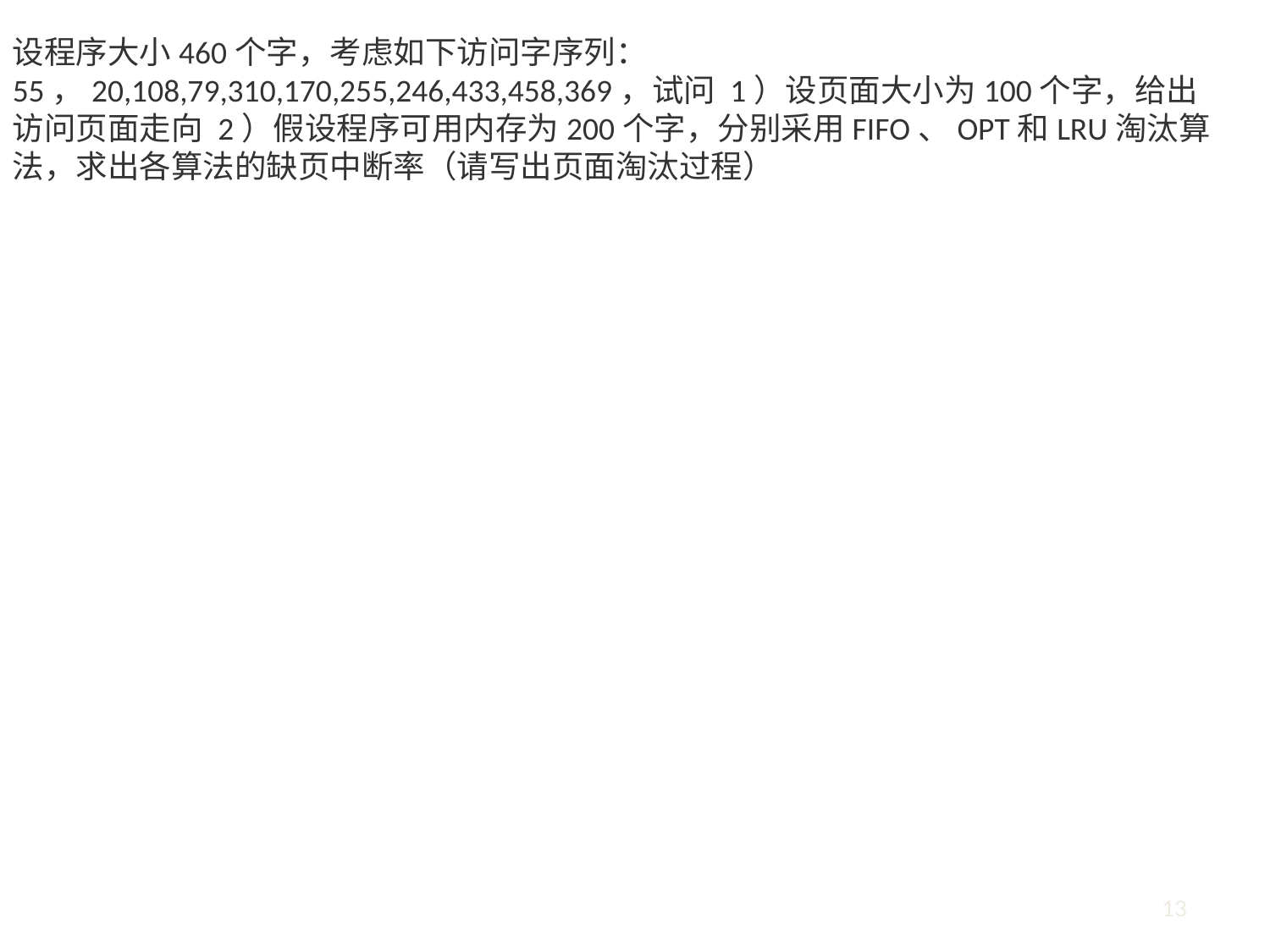

设程序大小460个字，考虑如下访问字序列：55，20,108,79,310,170,255,246,433,458,369，试问 1）设页面大小为100个字，给出访问页面走向 2）假设程序可用内存为200个字，分别采用FIFO、OPT和LRU淘汰算法，求出各算法的缺页中断率（请写出页面淘汰过程）
13